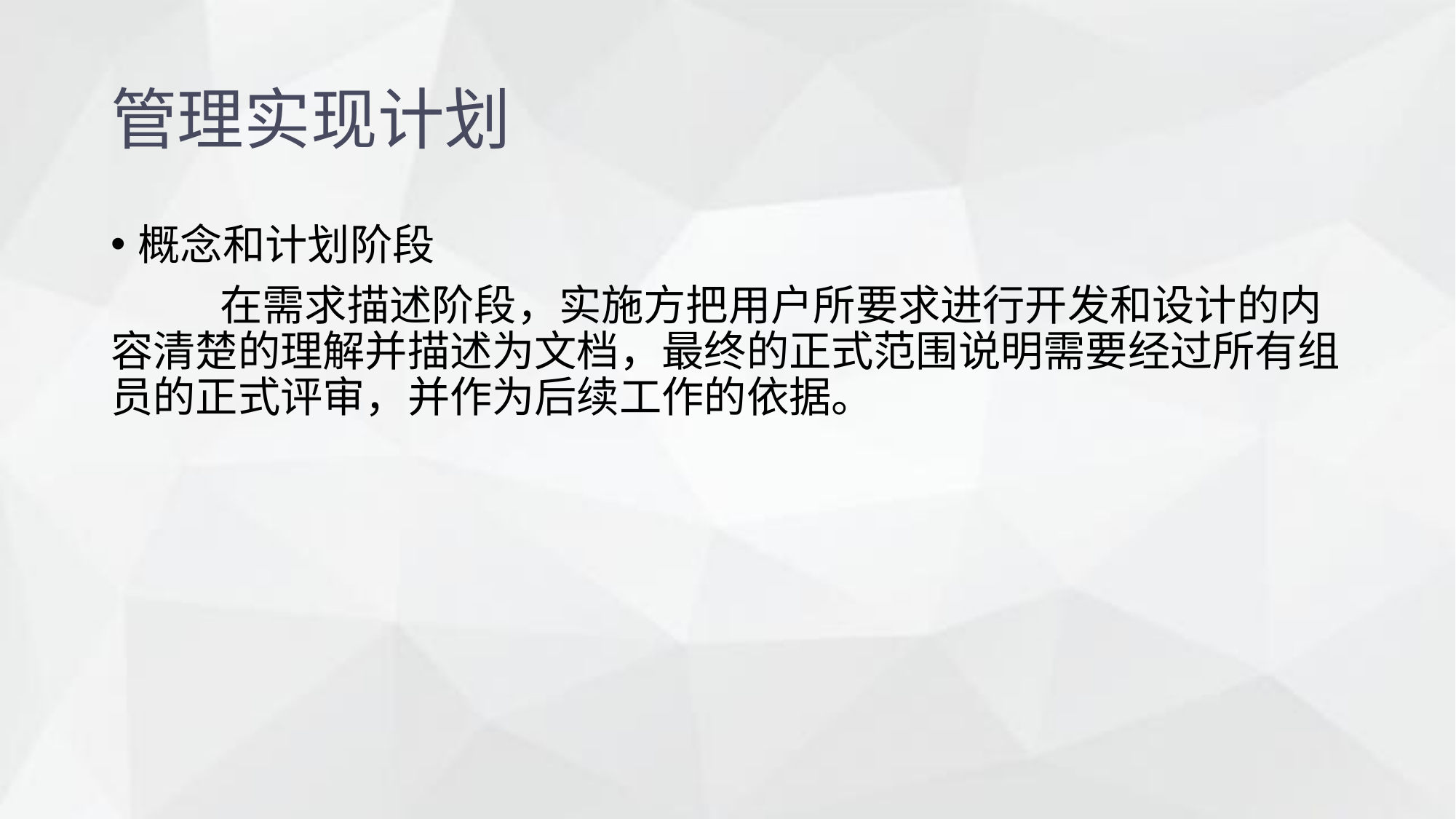

管理实现计划
概念和计划阶段
	在需求描述阶段，实施方把用户所要求进行开发和设计的内容清楚的理解并描述为文档，最终的正式范围说明需要经过所有组员的正式评审，并作为后续工作的依据。